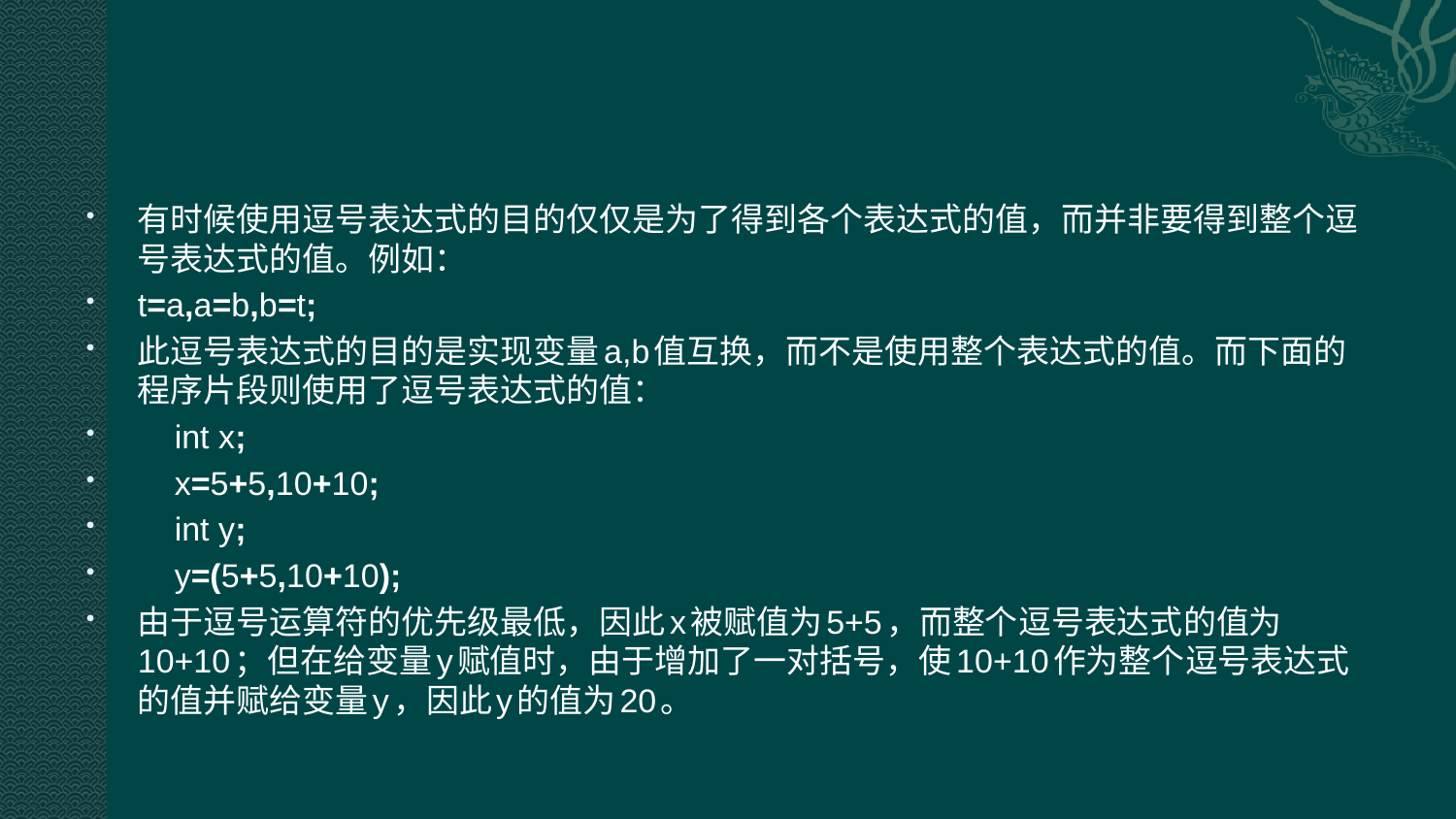

#
有时候使用逗号表达式的目的仅仅是为了得到各个表达式的值，而并非要得到整个逗号表达式的值。例如：
t=a,a=b,b=t;
此逗号表达式的目的是实现变量a,b值互换，而不是使用整个表达式的值。而下面的程序片段则使用了逗号表达式的值：
    int x;
    x=5+5,10+10;
    int y;
    y=(5+5,10+10);
由于逗号运算符的优先级最低，因此x被赋值为5+5，而整个逗号表达式的值为10+10；但在给变量y赋值时，由于增加了一对括号，使10+10作为整个逗号表达式的值并赋给变量y，因此y的值为20。